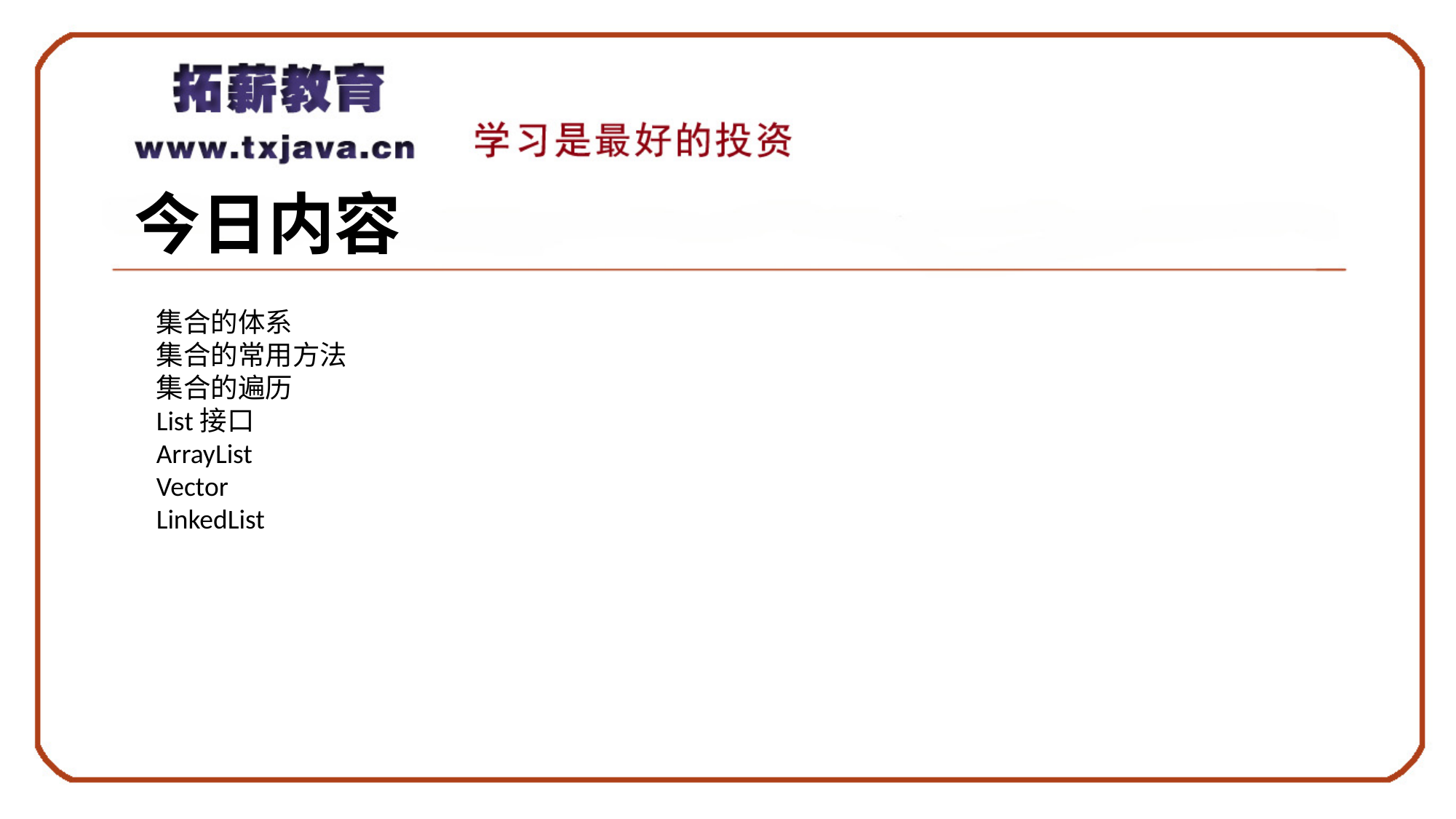

# 今日内容
集合的体系
集合的常用方法
集合的遍历
List接口
ArrayList
Vector
LinkedList